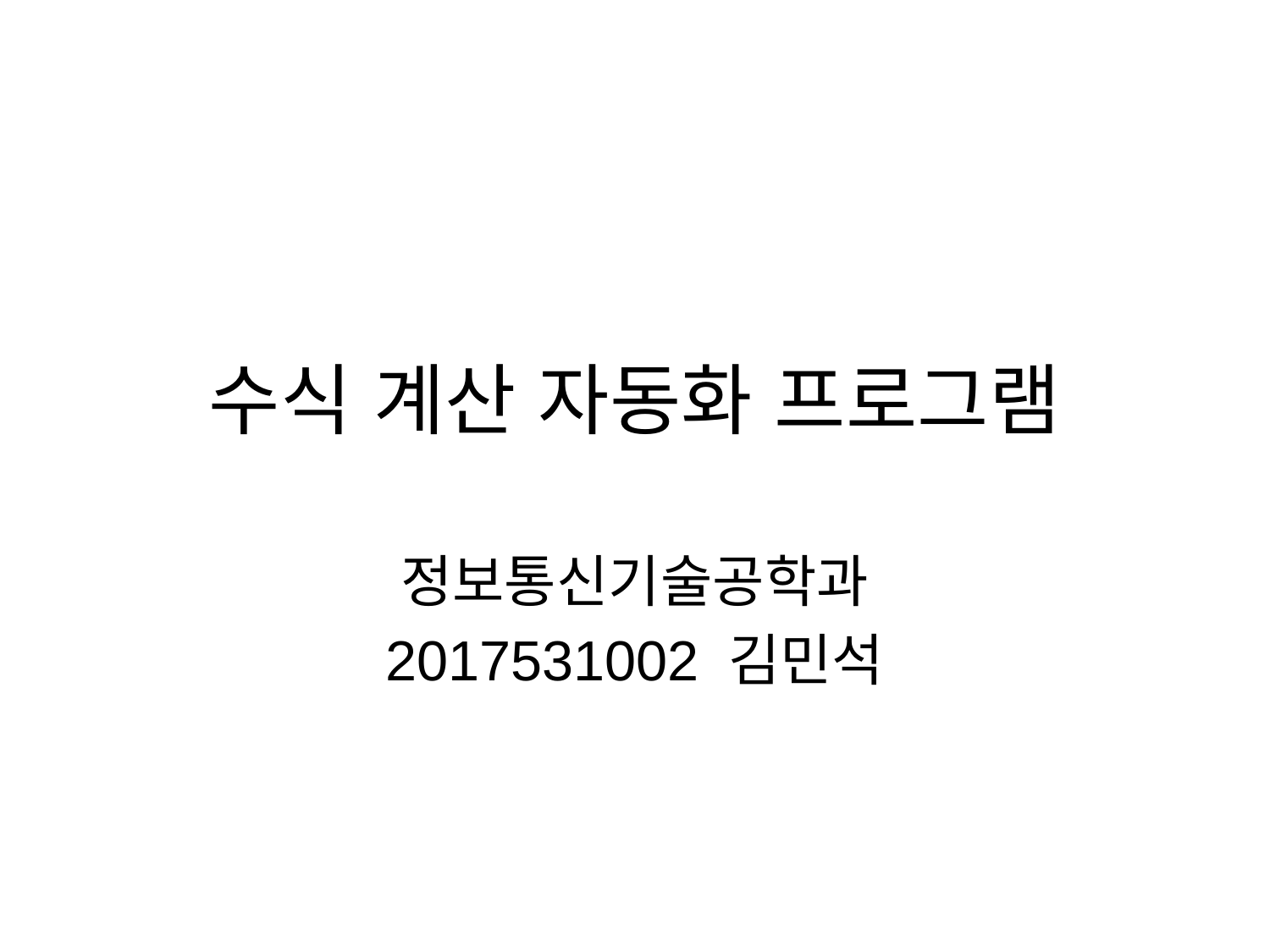

# 수식 계산 자동화 프로그램
정보통신기술공학과
2017531002 김민석